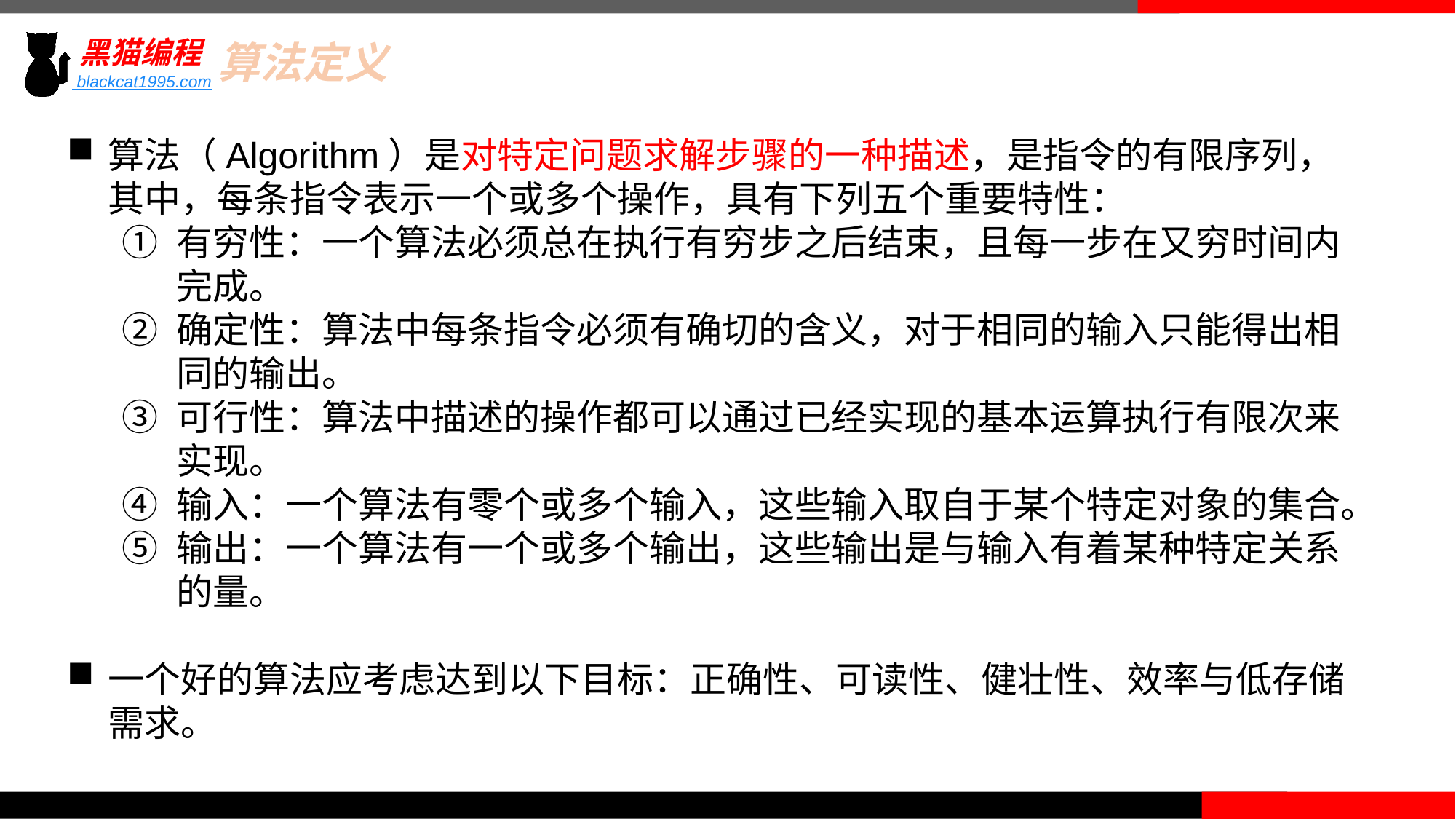

算法定义
算法（Algorithm）是对特定问题求解步骤的一种描述，是指令的有限序列，其中，每条指令表示一个或多个操作，具有下列五个重要特性：
有穷性：一个算法必须总在执行有穷步之后结束，且每一步在又穷时间内完成。
确定性：算法中每条指令必须有确切的含义，对于相同的输入只能得出相同的输出。
可行性：算法中描述的操作都可以通过已经实现的基本运算执行有限次来实现。
输入：一个算法有零个或多个输入，这些输入取自于某个特定对象的集合。
输出：一个算法有一个或多个输出，这些输出是与输入有着某种特定关系的量。

一个好的算法应考虑达到以下目标：正确性、可读性、健壮性、效率与低存储需求。